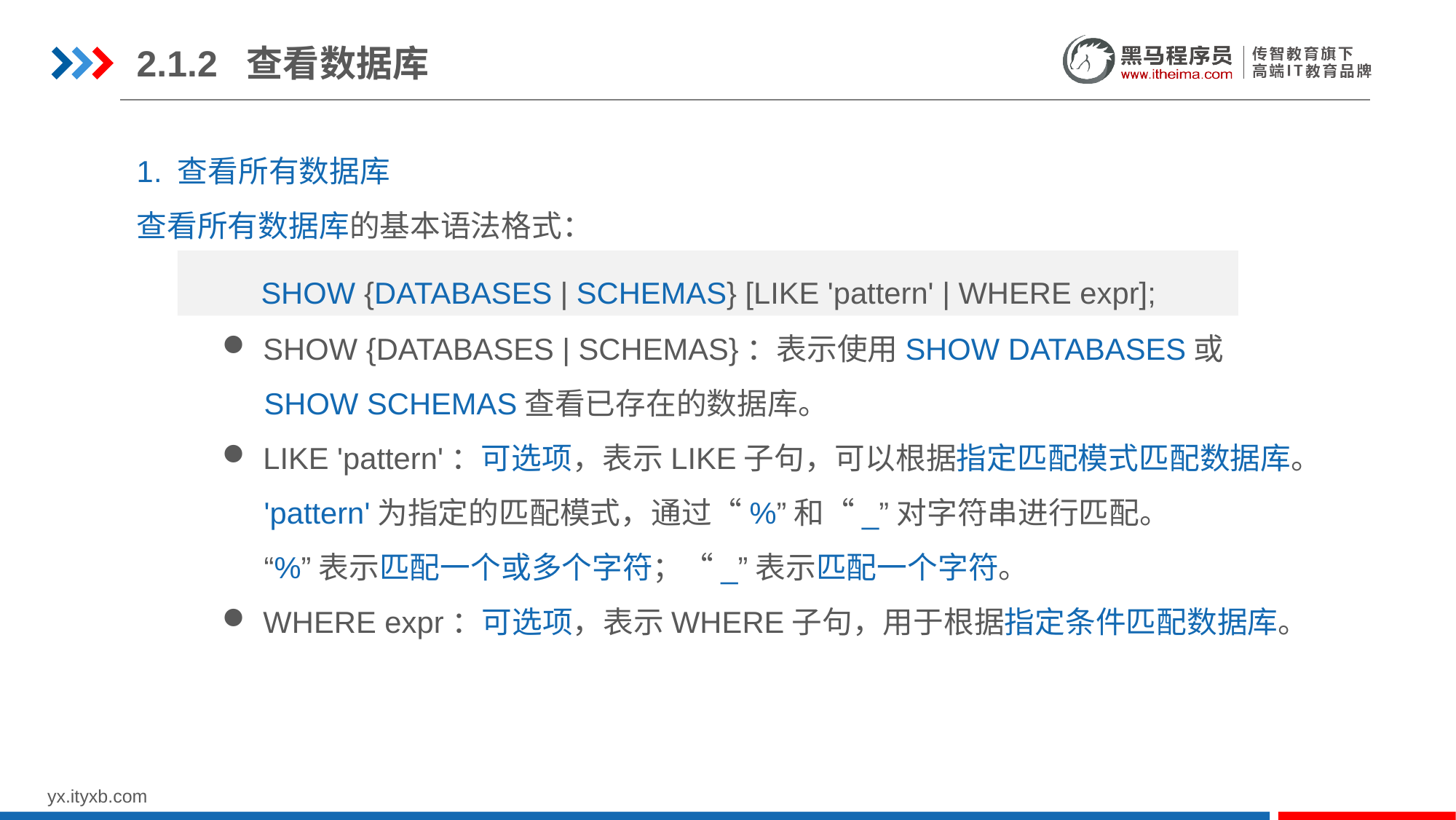

2.1.2  查看数据库
1. 查看所有数据库
查看所有数据库的基本语法格式：
SHOW {DATABASES | SCHEMAS} [LIKE 'pattern' | WHERE expr];
SHOW {DATABASES | SCHEMAS}：表示使用SHOW DATABASES或
     SHOW SCHEMAS查看已存在的数据库。
LIKE 'pattern'：可选项，表示LIKE子句，可以根据指定匹配模式匹配数据库。
     'pattern'为指定的匹配模式，通过“%”和“_”对字符串进行匹配。
     “%”表示匹配一个或多个字符；“_”表示匹配一个字符。
WHERE expr：可选项，表示WHERE子句，用于根据指定条件匹配数据库。